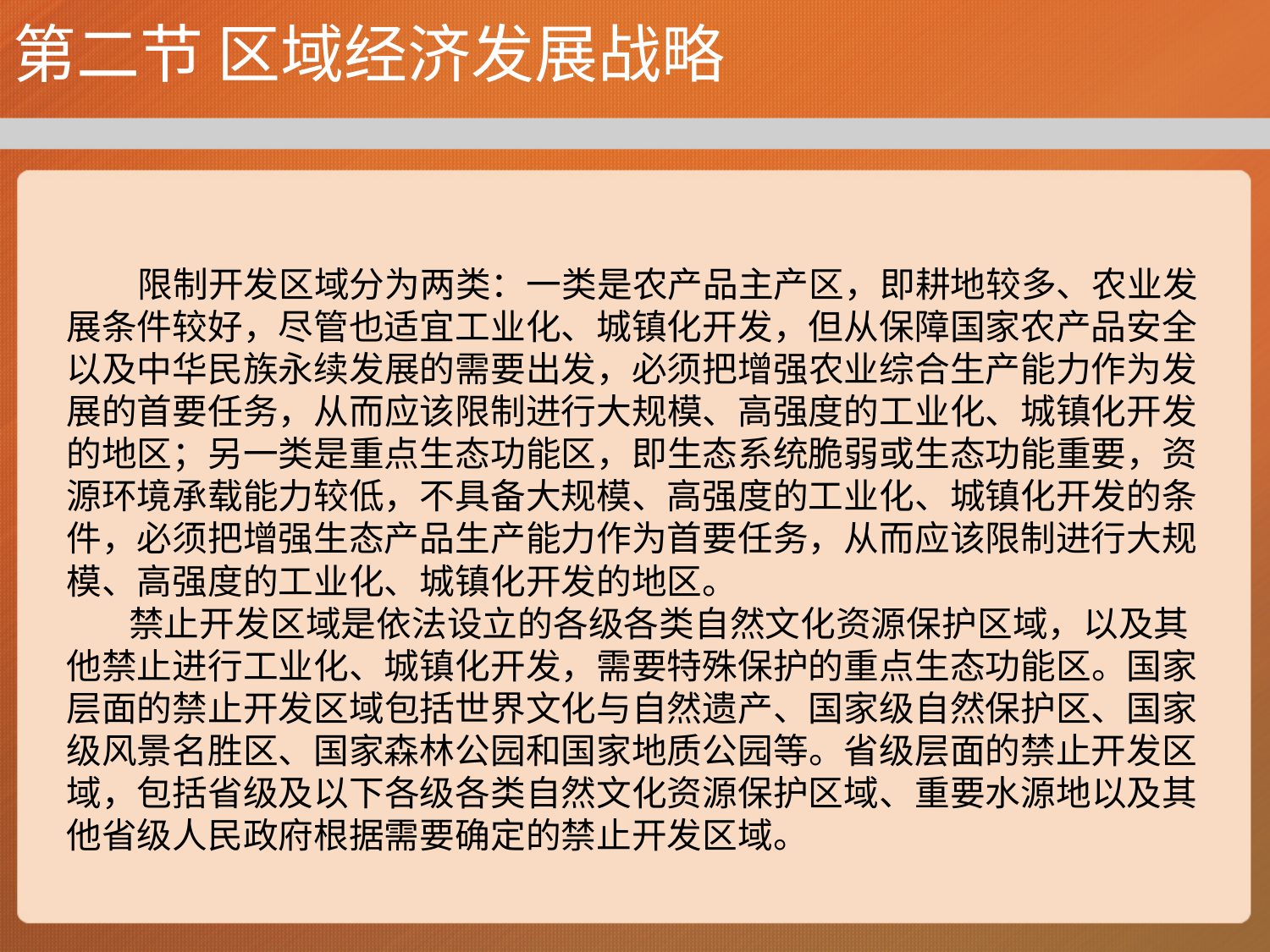

# 第二节 区域经济发展战略
        限制开发区域分为两类：一类是农产品主产区，即耕地较多、农业发展条件较好，尽管也适宜工业化、城镇化开发，但从保障国家农产品安全以及中华民族永续发展的需要出发，必须把增强农业综合生产能力作为发展的首要任务，从而应该限制进行大规模、高强度的工业化、城镇化开发的地区；另一类是重点生态功能区，即生态系统脆弱或生态功能重要，资源环境承载能力较低，不具备大规模、高强度的工业化、城镇化开发的条件，必须把增强生态产品生产能力作为首要任务，从而应该限制进行大规模、高强度的工业化、城镇化开发的地区。
        禁止开发区域是依法设立的各级各类自然文化资源保护区域，以及其他禁止进行工业化、城镇化开发，需要特殊保护的重点生态功能区。国家层面的禁止开发区域包括世界文化与自然遗产、国家级自然保护区、国家级风景名胜区、国家森林公园和国家地质公园等。省级层面的禁止开发区域，包括省级及以下各级各类自然文化资源保护区域、重要水源地以及其他省级人民政府根据需要确定的禁止开发区域。